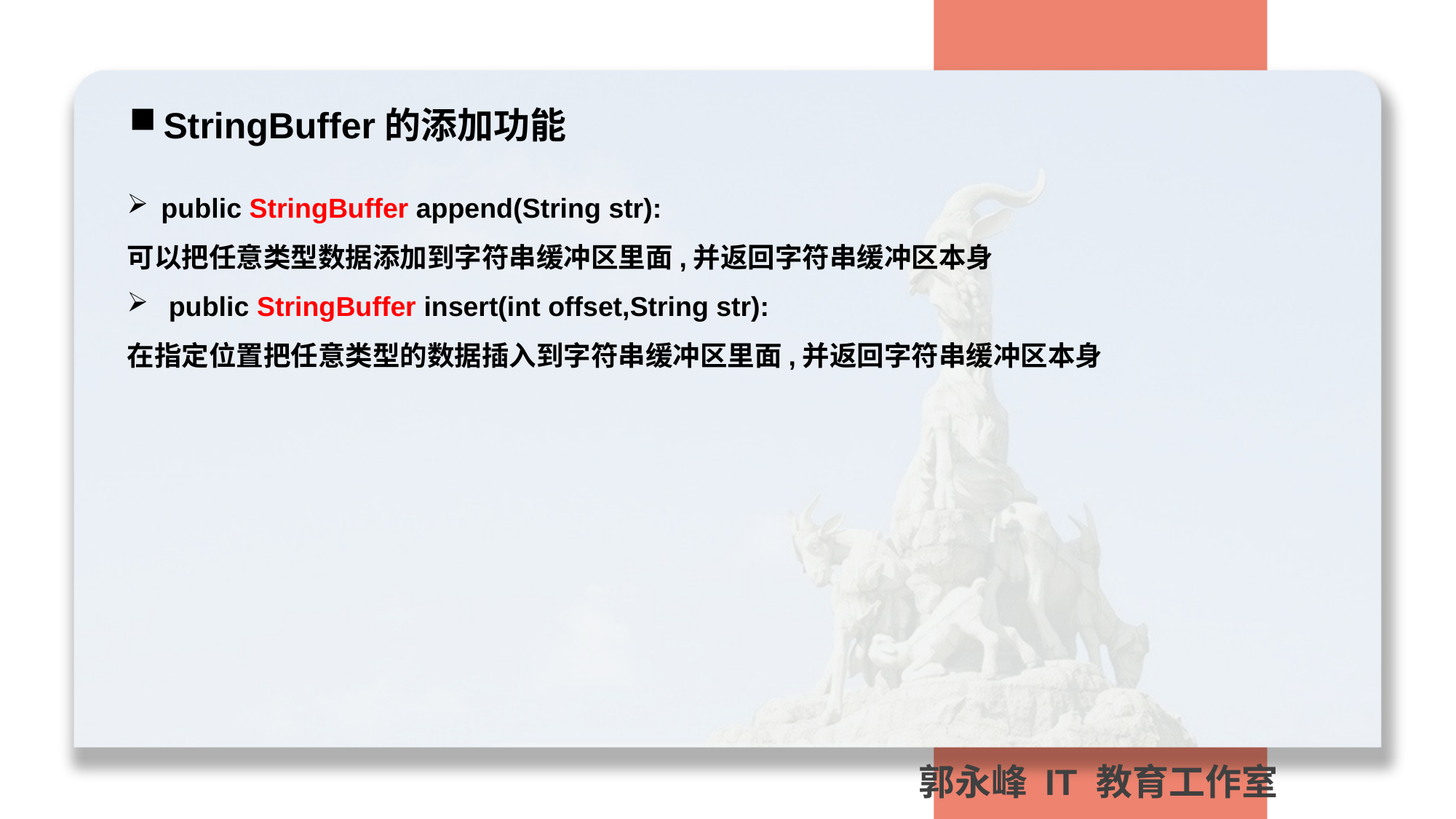

StringBuffer的添加功能
public StringBuffer append(String str):
可以把任意类型数据添加到字符串缓冲区里面,并返回字符串缓冲区本身
 public StringBuffer insert(int offset,String str):
在指定位置把任意类型的数据插入到字符串缓冲区里面,并返回字符串缓冲区本身